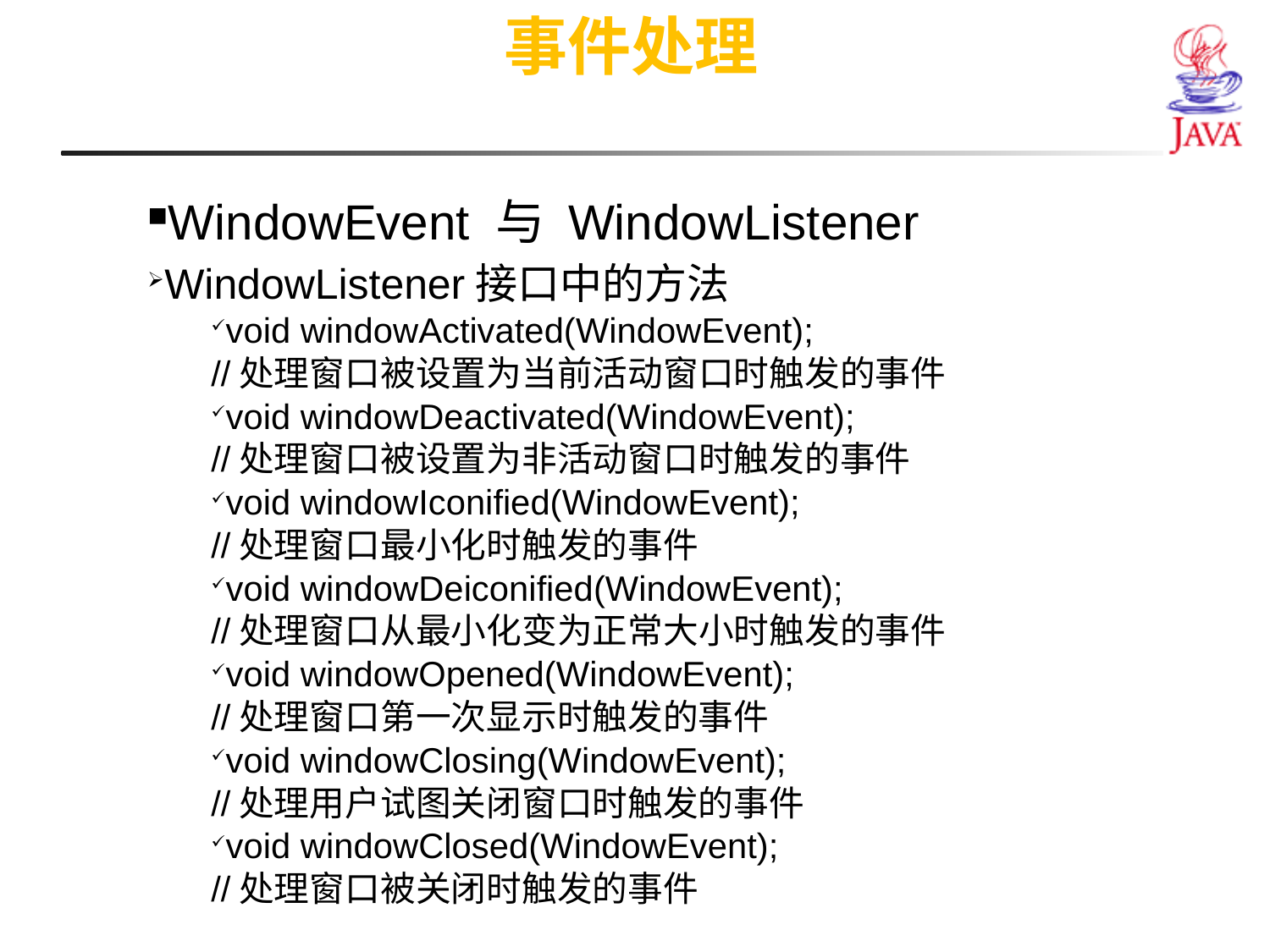

事件处理
WindowEvent 与 WindowListener
WindowListener接口中的方法
void windowActivated(WindowEvent);
//处理窗口被设置为当前活动窗口时触发的事件
void windowDeactivated(WindowEvent);
//处理窗口被设置为非活动窗口时触发的事件
void windowIconified(WindowEvent);
//处理窗口最小化时触发的事件
void windowDeiconified(WindowEvent);
//处理窗口从最小化变为正常大小时触发的事件
void windowOpened(WindowEvent);
//处理窗口第一次显示时触发的事件
void windowClosing(WindowEvent);
//处理用户试图关闭窗口时触发的事件
void windowClosed(WindowEvent);
//处理窗口被关闭时触发的事件